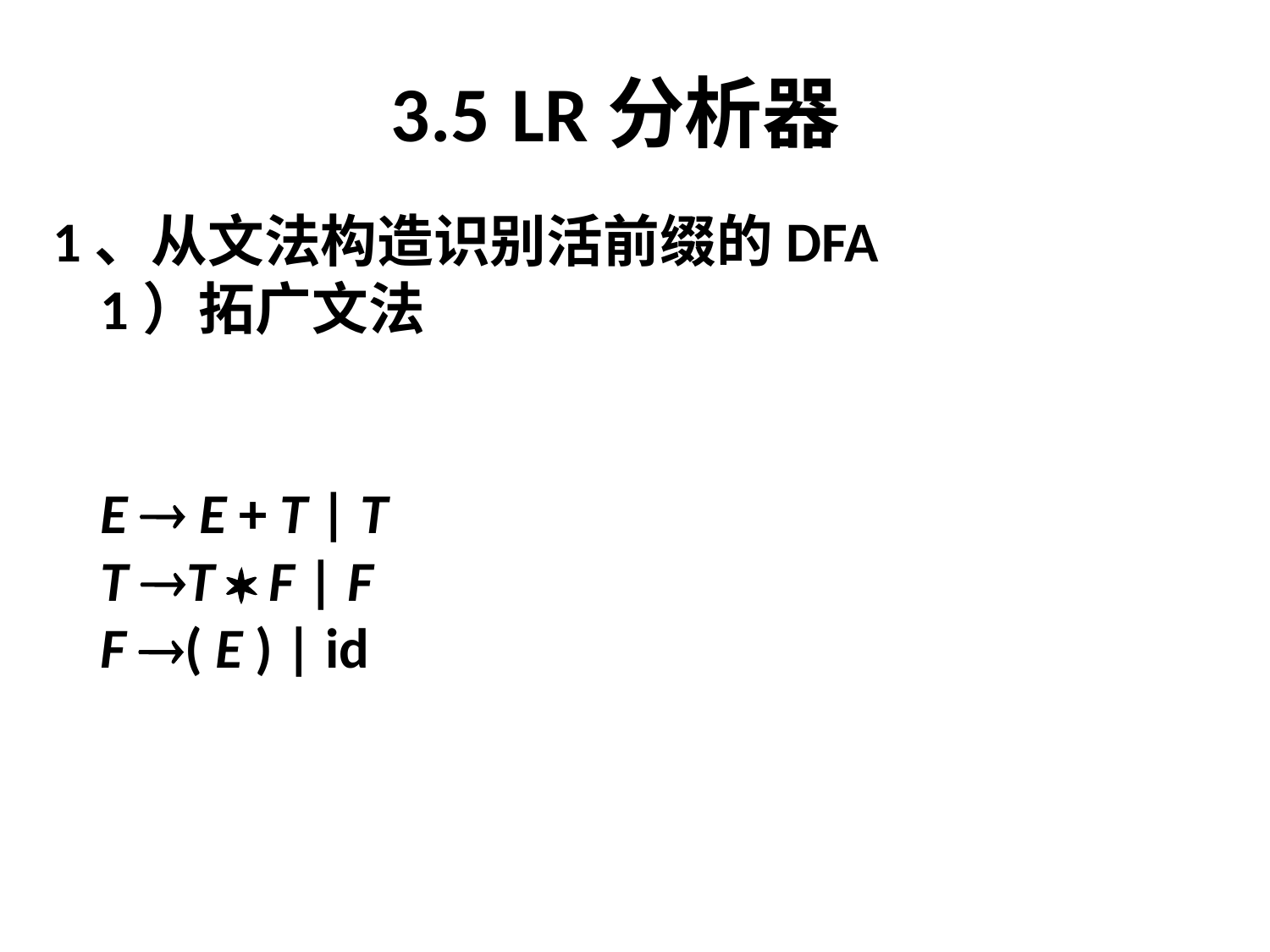

# 3.5 LR分析器
1、从文法构造识别活前缀的DFA
	1）拓广文法

	E → E + T | T
	T →T ∗ F | F
 	F →( E ) | id